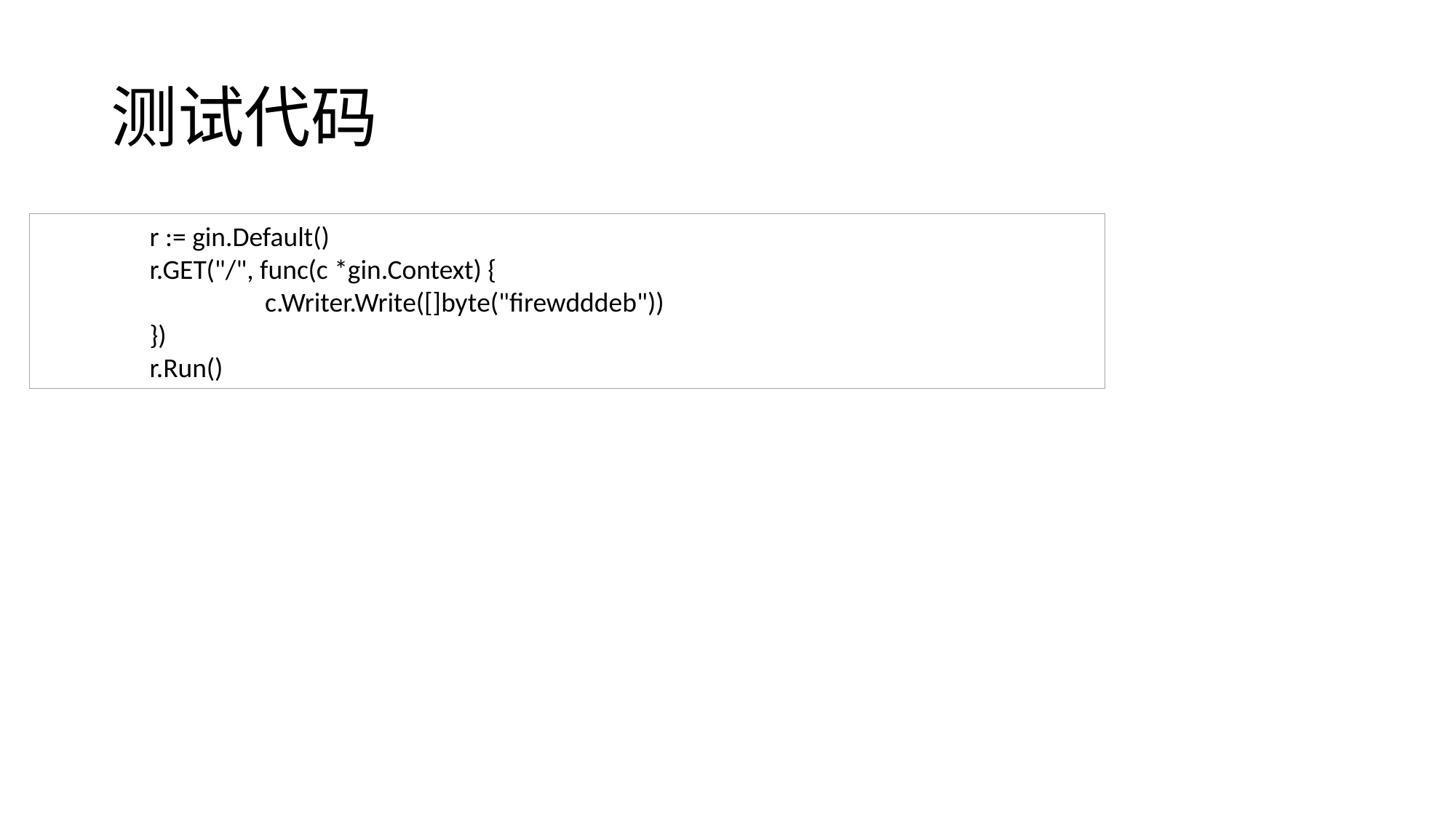

# 测试代码
	r := gin.Default()
	r.GET("/", func(c *gin.Context) {
		 c.Writer.Write([]byte("firewdddeb"))
	})
	r.Run()